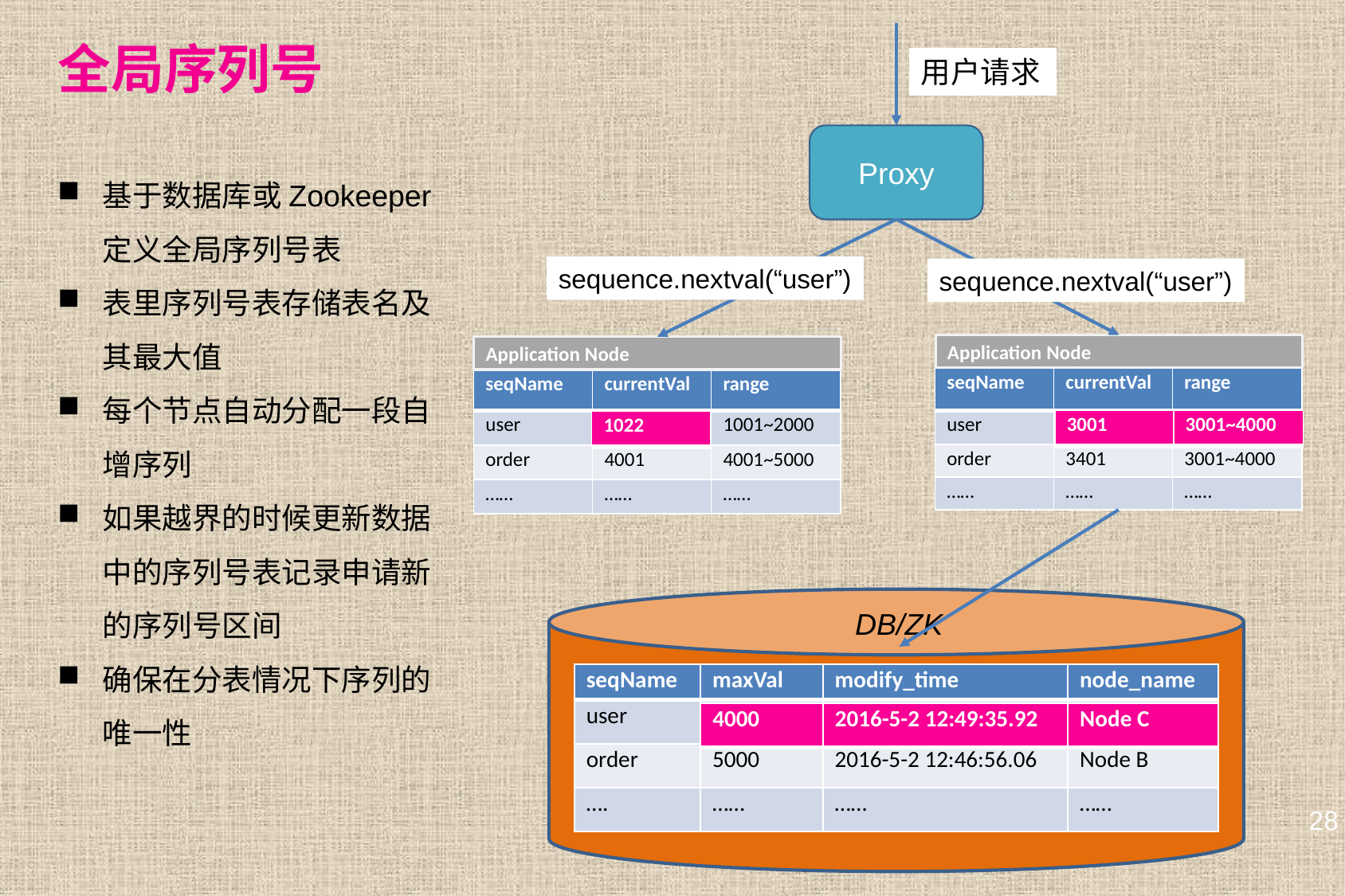

# 全局序列号
用户请求
Proxy
基于数据库或Zookeeper定义全局序列号表
表里序列号表存储表名及其最大值
每个节点自动分配一段自增序列
如果越界的时候更新数据中的序列号表记录申请新的序列号区间
确保在分表情况下序列的唯一性
sequence.nextval(“user”)
sequence.nextval(“user”)
Application Node
Application Node
| seqName | currentVal | range |
| --- | --- | --- |
| user | 3000 | 2001~3000 |
| order | 3401 | 3001~4000 |
| …… | …… | …… |
| seqName | currentVal | range |
| --- | --- | --- |
| user | 1021 | 1001~2000 |
| order | 4001 | 4001~5000 |
| …… | …… | …… |
| 3001 | 3001~4000 |
| --- | --- |
| 达到边界 |
| --- |
| 1022 |
| --- |

DB/ZK
| seqName | maxVal | modify\_time | node\_name |
| --- | --- | --- | --- |
| user | 3000 | 2016-5-2 12:43:12.67 | Node C |
| order | 5000 | 2016-5-2 12:46:56.06 | Node B |
| …. | …… | …… | …… |
| 4000 | 2016-5-2 12:49:35.92 | Node C |
| --- | --- | --- |